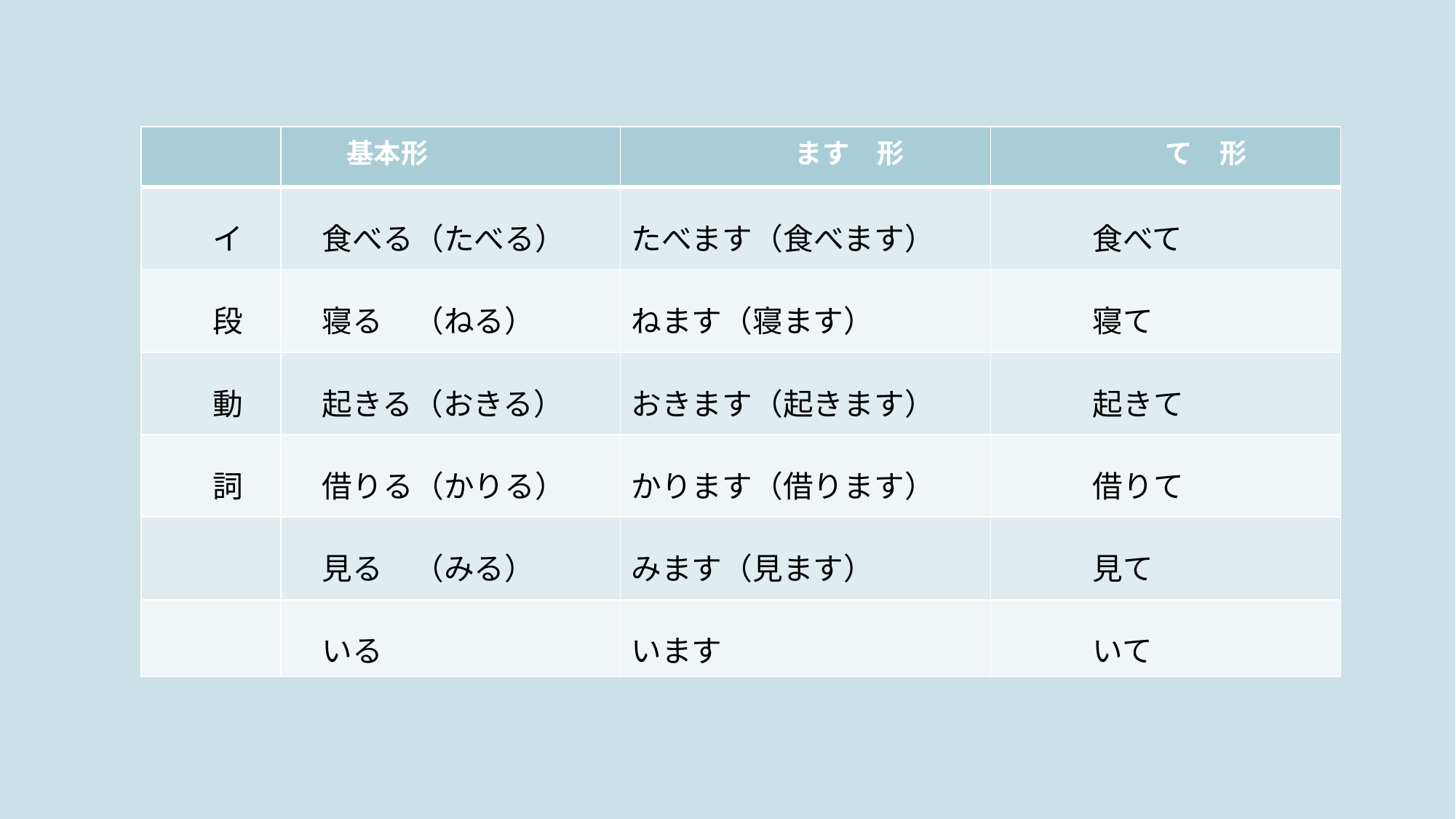

|  | 基本形 | ます　形 | て　形 |
| --- | --- | --- | --- |
| イ | 食べる（たべる） | たべます（食べます） | 食べて |
| 段 | 寝る　（ねる） | ねます（寝ます） | 寝て |
| 動 | 起きる（おきる） | おきます（起きます） | 起きて |
| 詞 | 借りる（かりる） | かります（借ります） | 借りて |
|  | 見る　（みる） | みます（見ます） | 見て |
|  | いる | います | いて |